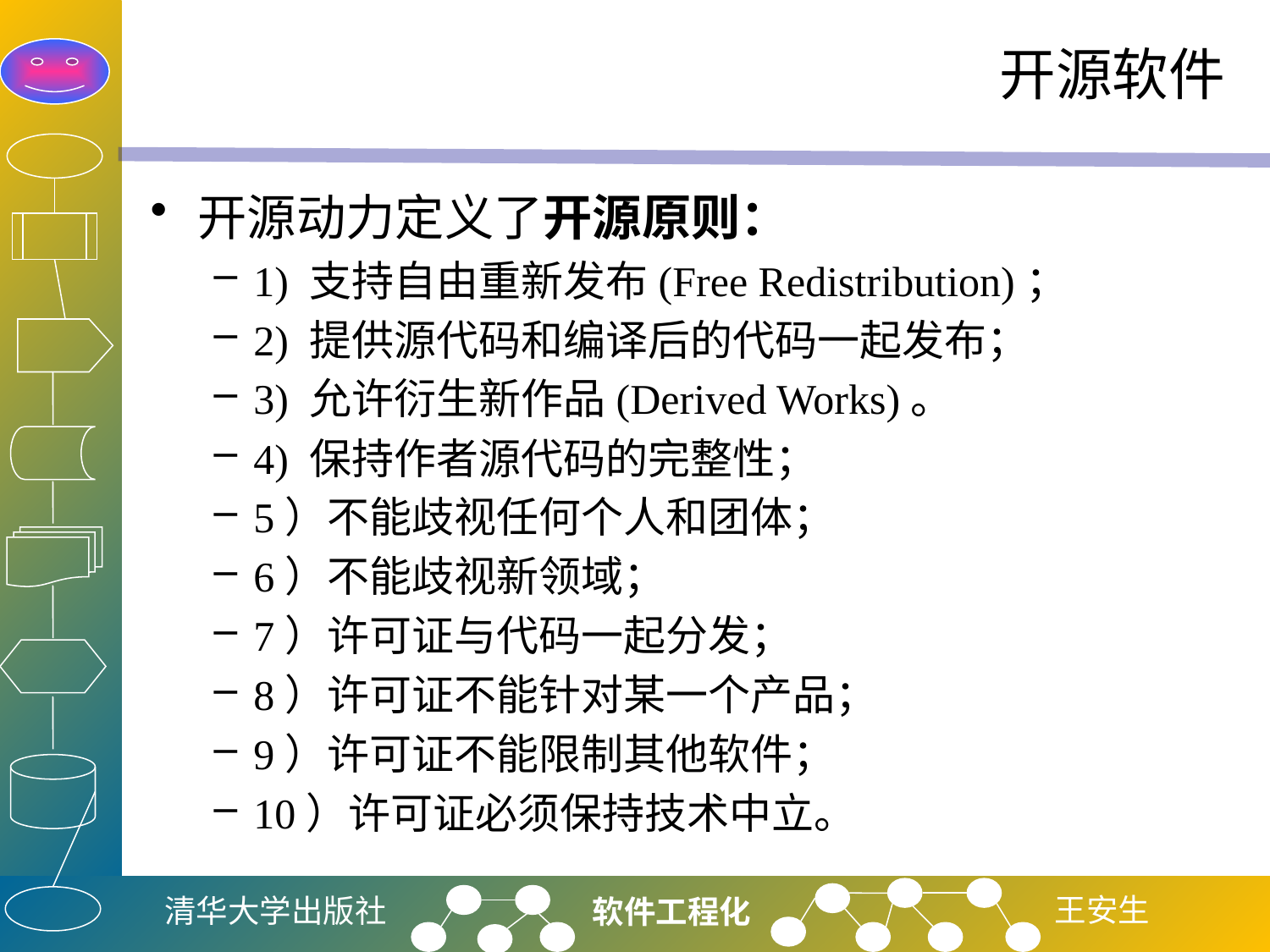

# 开源软件
开源动力定义了开源原则：
1) 支持自由重新发布(Free Redistribution)；
2) 提供源代码和编译后的代码一起发布；
3) 允许衍生新作品(Derived Works)。
4) 保持作者源代码的完整性；
5）不能歧视任何个人和团体；
6）不能歧视新领域；
7）许可证与代码一起分发；
8）许可证不能针对某一个产品；
9）许可证不能限制其他软件；
10）许可证必须保持技术中立。